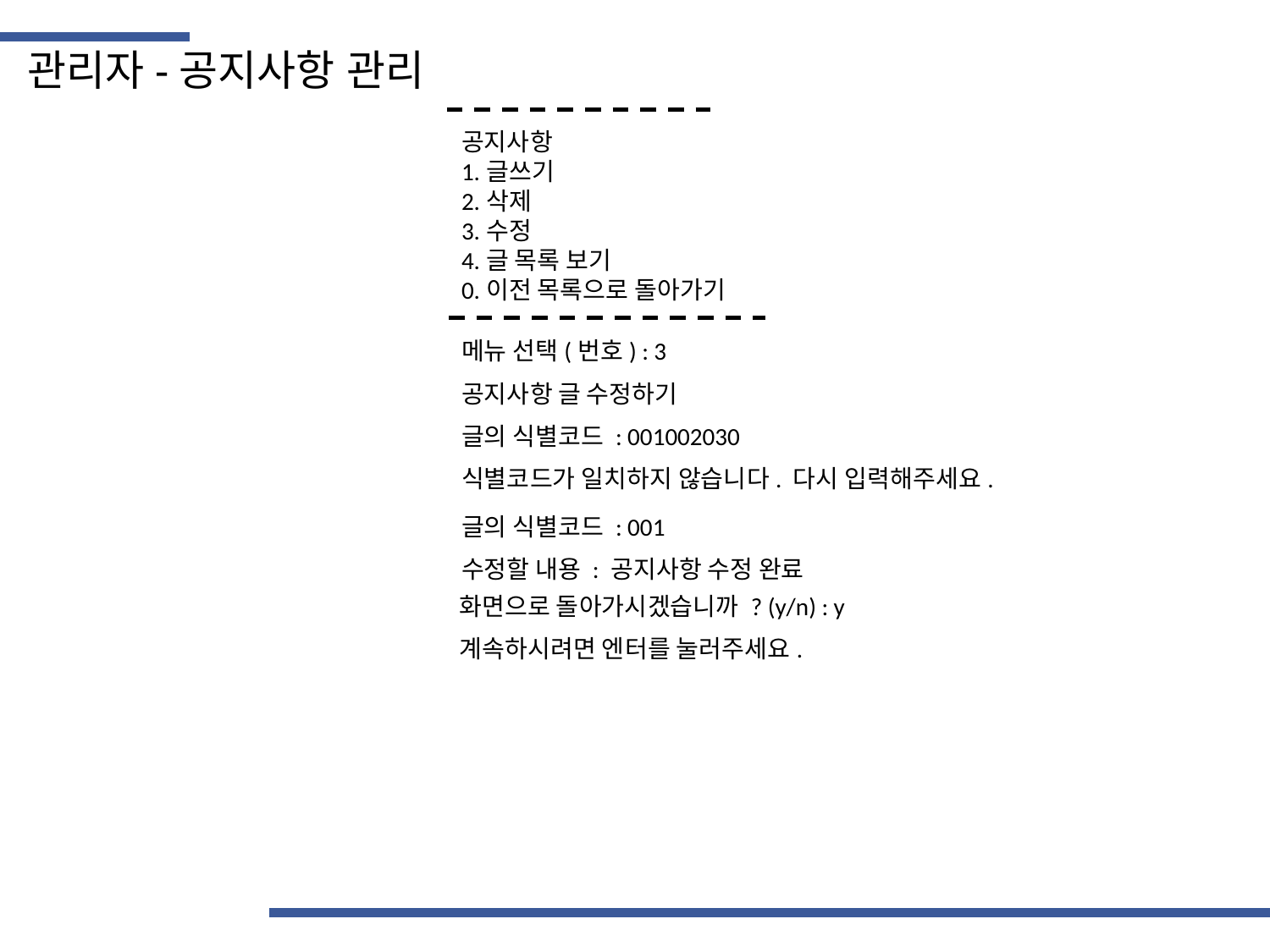

관리자-공지사항 관리
공지사항
1.글쓰기
2.삭제
3.수정
4.글 목록 보기
0.이전 목록으로 돌아가기
메뉴 선택(번호) : 3
공지사항 글 수정하기
글의 식별코드 : 001002030
식별코드가 일치하지 않습니다. 다시 입력해주세요.
글의 식별코드 : 001
수정할 내용 : 공지사항 수정 완료
화면으로 돌아가시겠습니까 ? (y/n) : y
계속하시려면 엔터를 눌러주세요.